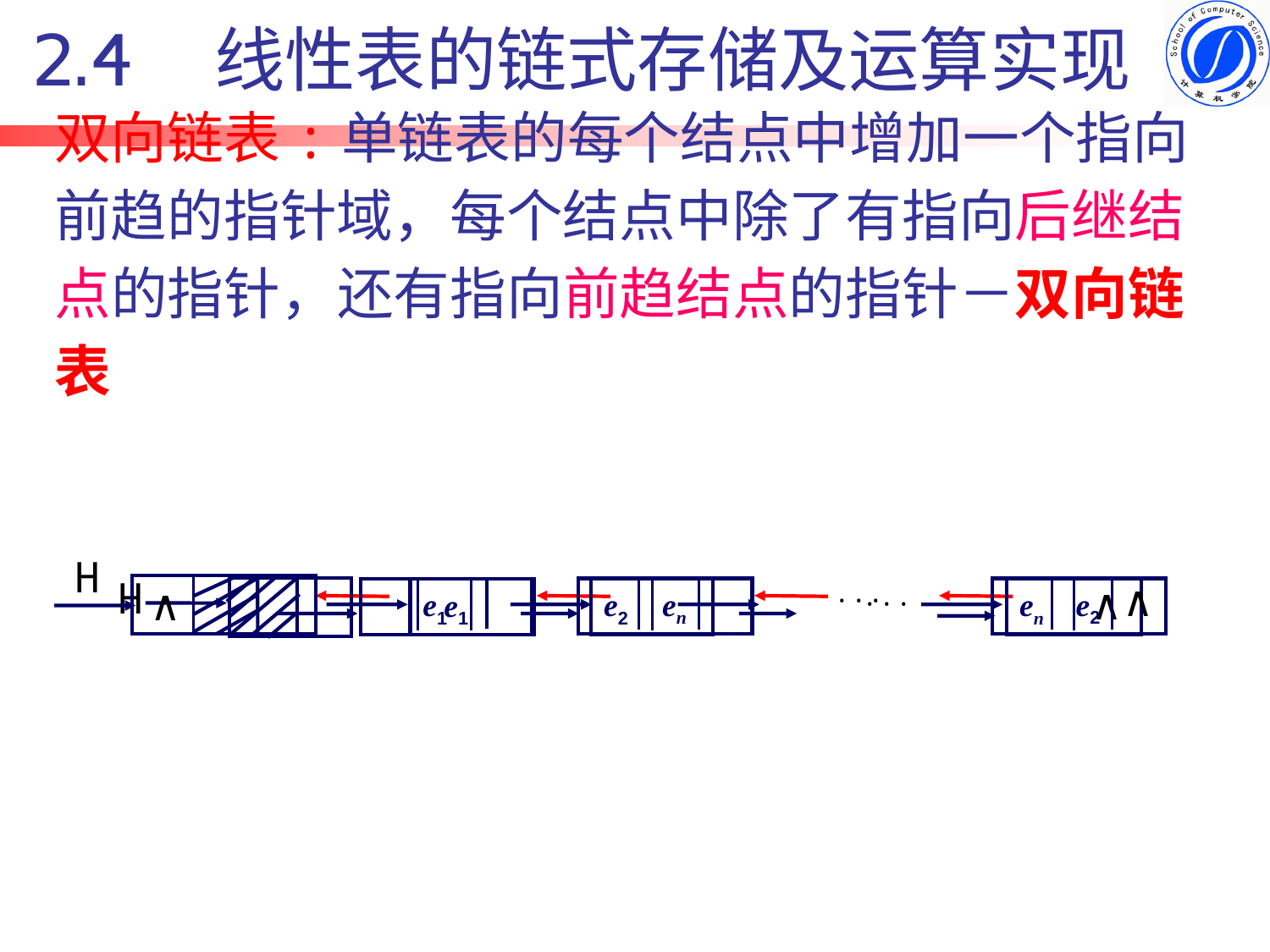

2.4   线性表的链式存储及运算实现
# 双向链表:单链表的每个结点中增加一个指向前趋的指针域，每个结点中除了有指向后继结点的指针，还有指向前趋结点的指针－双向链表
H

　　e1
　　en
　　e2

···
∧
∧
H

···
e1
e2
en

∧